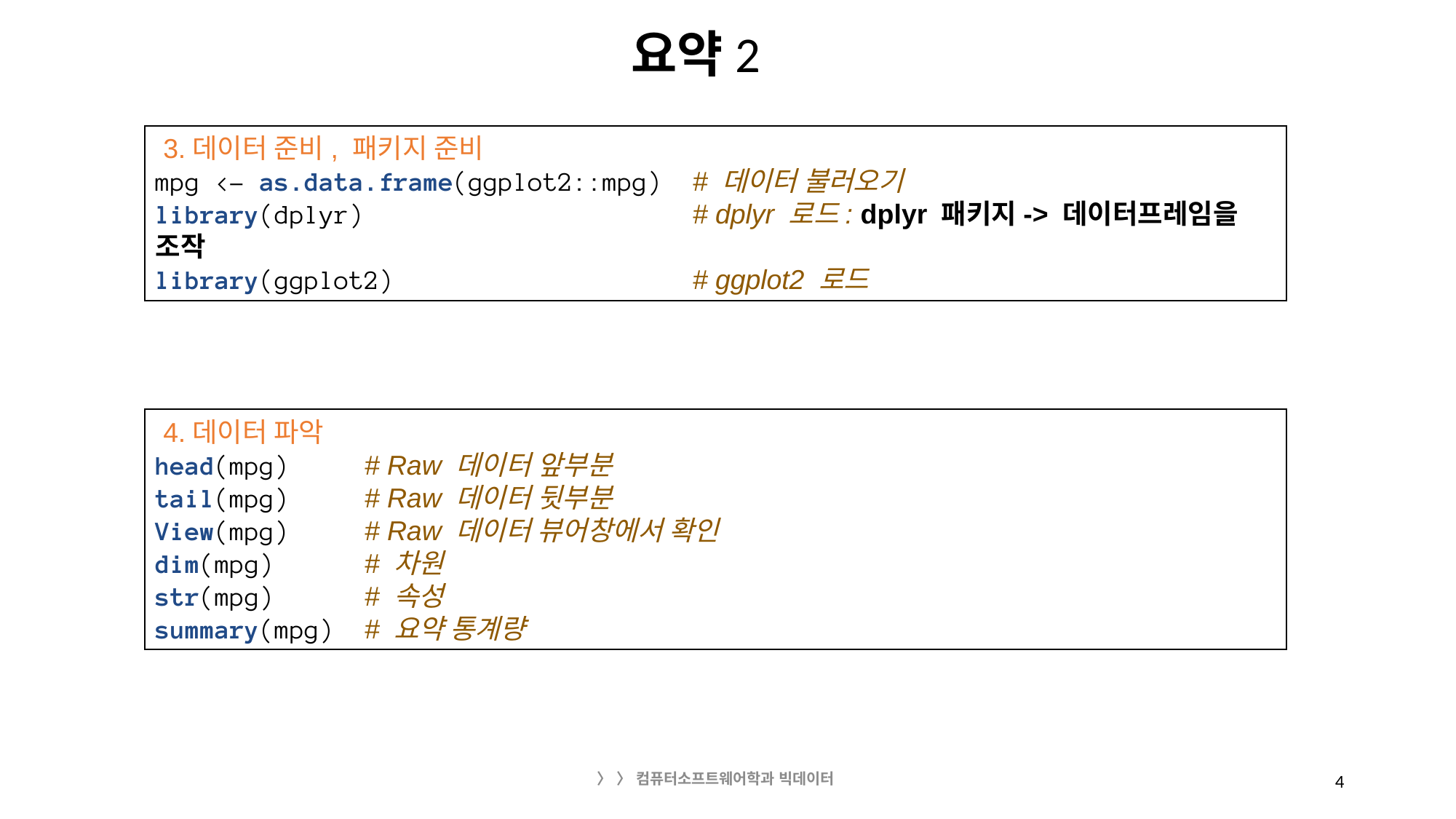

요약2
 3.데이터 준비, 패키지 준비
mpg <- as.data.frame(ggplot2::mpg)  # 데이터 불러오기
library(dplyr)                      # dplyr 로드: dplyr 패키지-> 데이터프레임을 조작
library(ggplot2)                    # ggplot2 로드
 4.데이터 파악
head(mpg)     # Raw 데이터 앞부분
tail(mpg)     # Raw 데이터 뒷부분
View(mpg)     # Raw 데이터 뷰어창에서 확인
dim(mpg)      # 차원
str(mpg)      # 속성
summary(mpg)  # 요약 통계량
〉 〉 컴퓨터소프트웨어학과 빅데이터
4